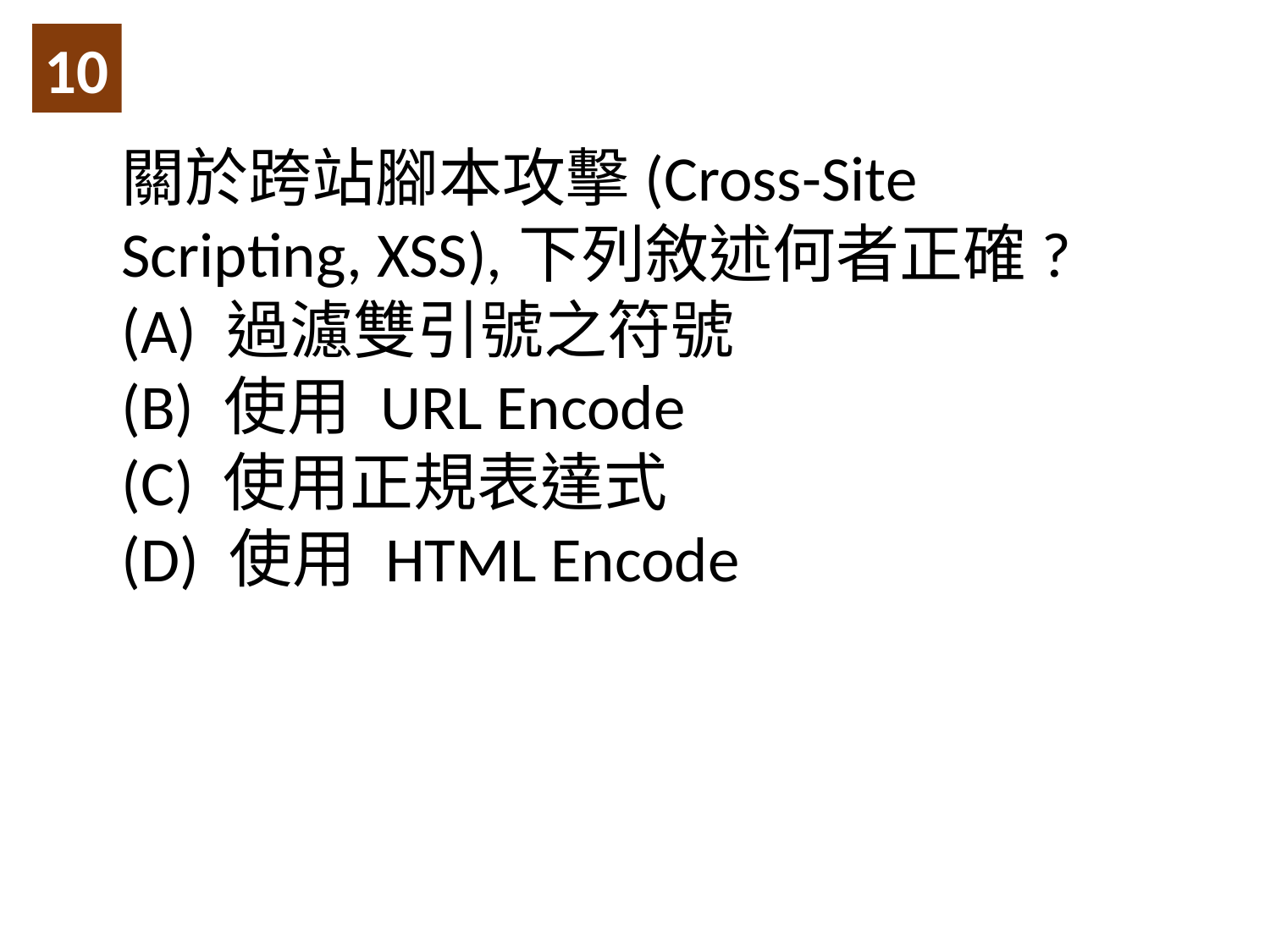

10
關於跨站腳本攻擊(Cross-Site Scripting, XSS),下列敘述何者正確?
(A) 過濾雙引號之符號
(B) 使用 URL Encode
(C) 使用正規表達式
(D) 使用 HTML Encode